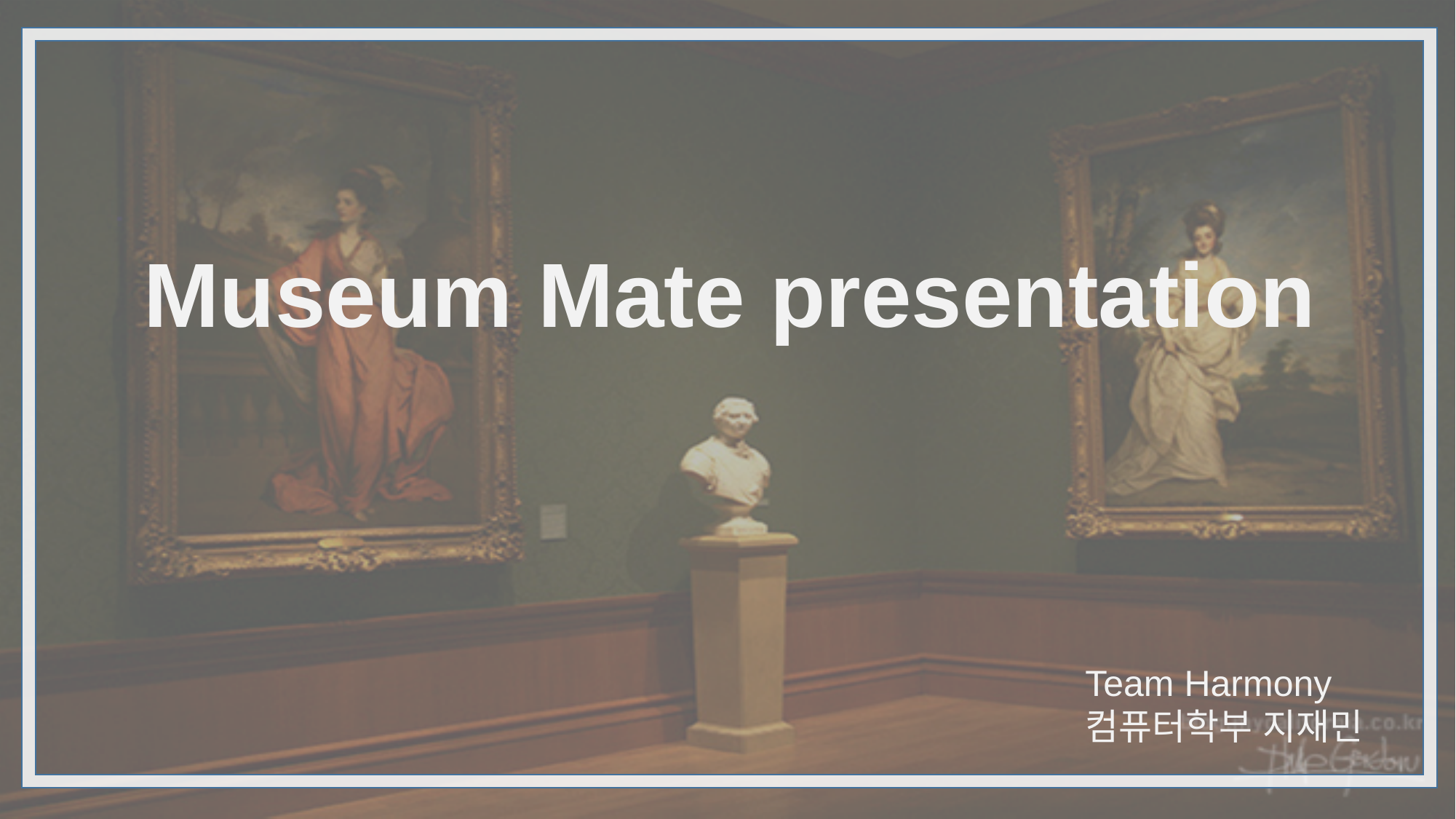

Museum Mate presentation
Team Harmony
컴퓨터학부 지재민